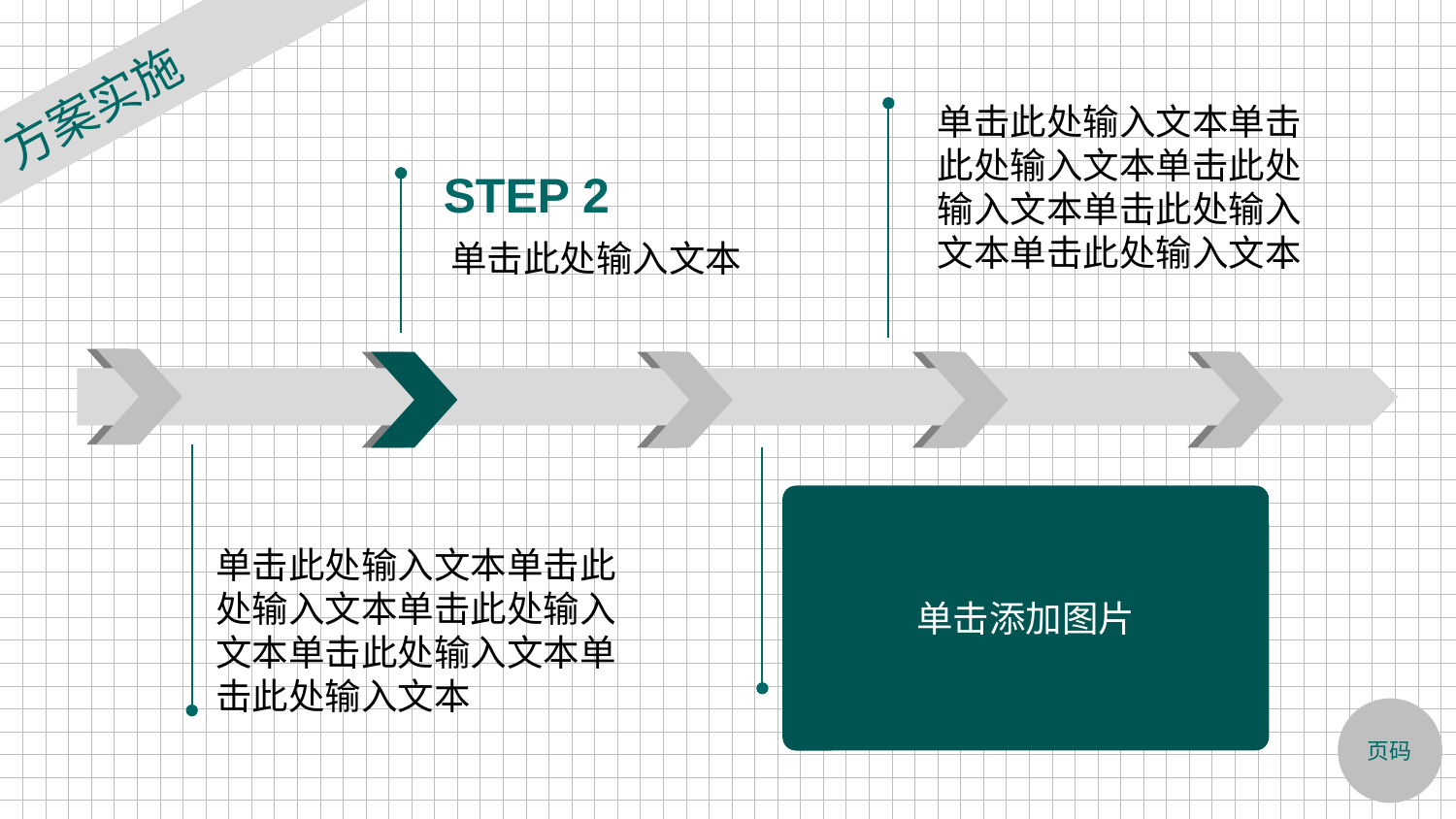

方案实施
单击此处输入文本单击此处输入文本单击此处输入文本单击此处输入文本单击此处输入文本
STEP 2
 单击此处输入文本

单击添加图片
单击此处输入文本单击此处输入文本单击此处输入文本单击此处输入文本单击此处输入文本
页码